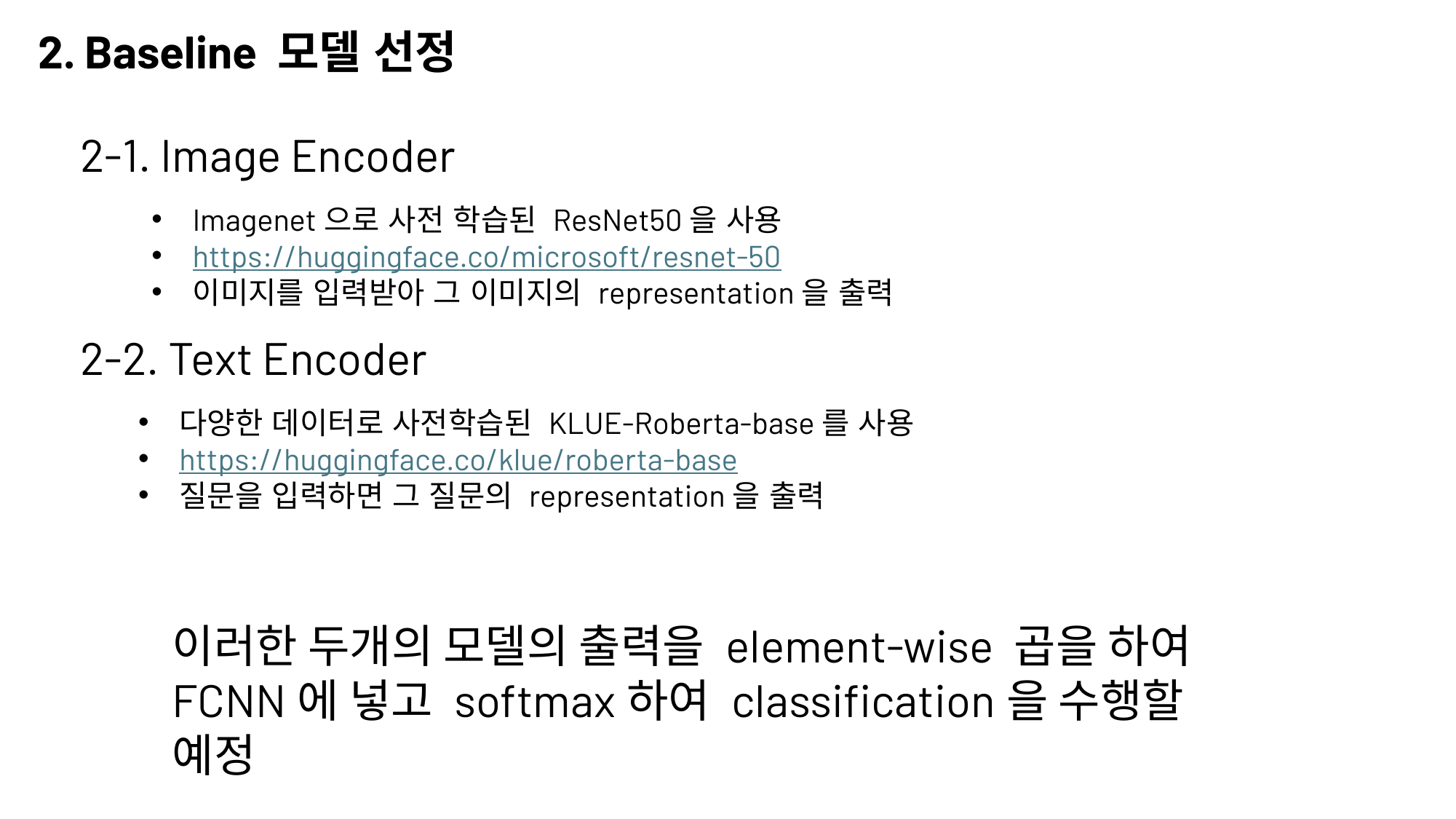

2. Baseline 모델 선정
2-1. Image Encoder
Imagenet으로 사전 학습된 ResNet50을 사용
https://huggingface.co/microsoft/resnet-50
이미지를 입력받아 그 이미지의 representation을 출력
2-2. Text Encoder
다양한 데이터로 사전학습된 KLUE-Roberta-base를 사용
https://huggingface.co/klue/roberta-base
질문을 입력하면 그 질문의 representation을 출력
이러한 두개의 모델의 출력을 element-wise 곱을 하여 FCNN에 넣고 softmax하여 classification을 수행할 예정